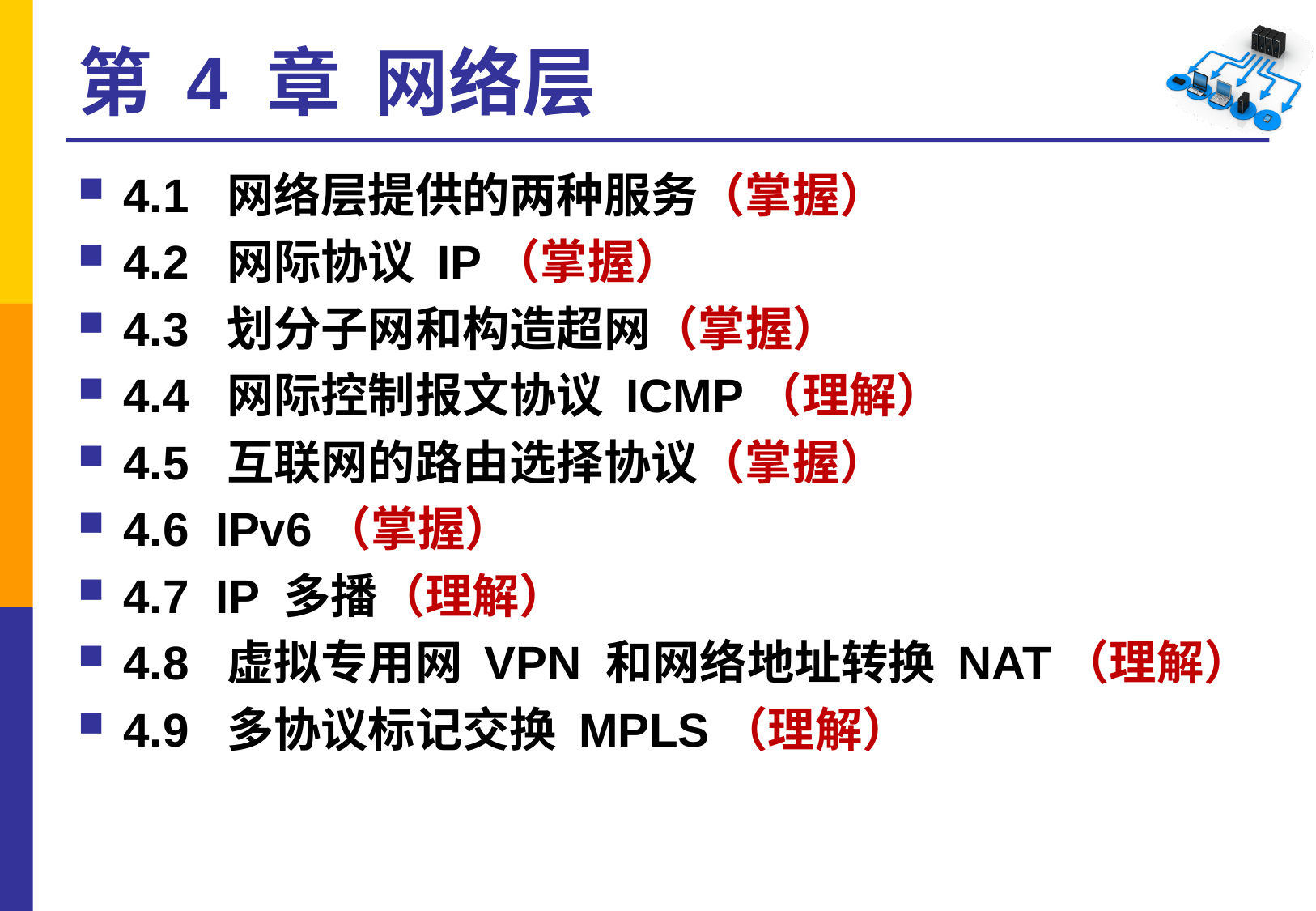

# 第 4 章  网络层
4.1  网络层提供的两种服务（掌握）
4.2  网际协议 IP（掌握）
4.3  划分子网和构造超网（掌握）
4.4  网际控制报文协议 ICMP（理解）
4.5  互联网的路由选择协议（掌握）
4.6  IPv6（掌握）
4.7  IP 多播（理解）
4.8  虚拟专用网 VPN 和网络地址转换 NAT（理解）
4.9  多协议标记交换 MPLS（理解）